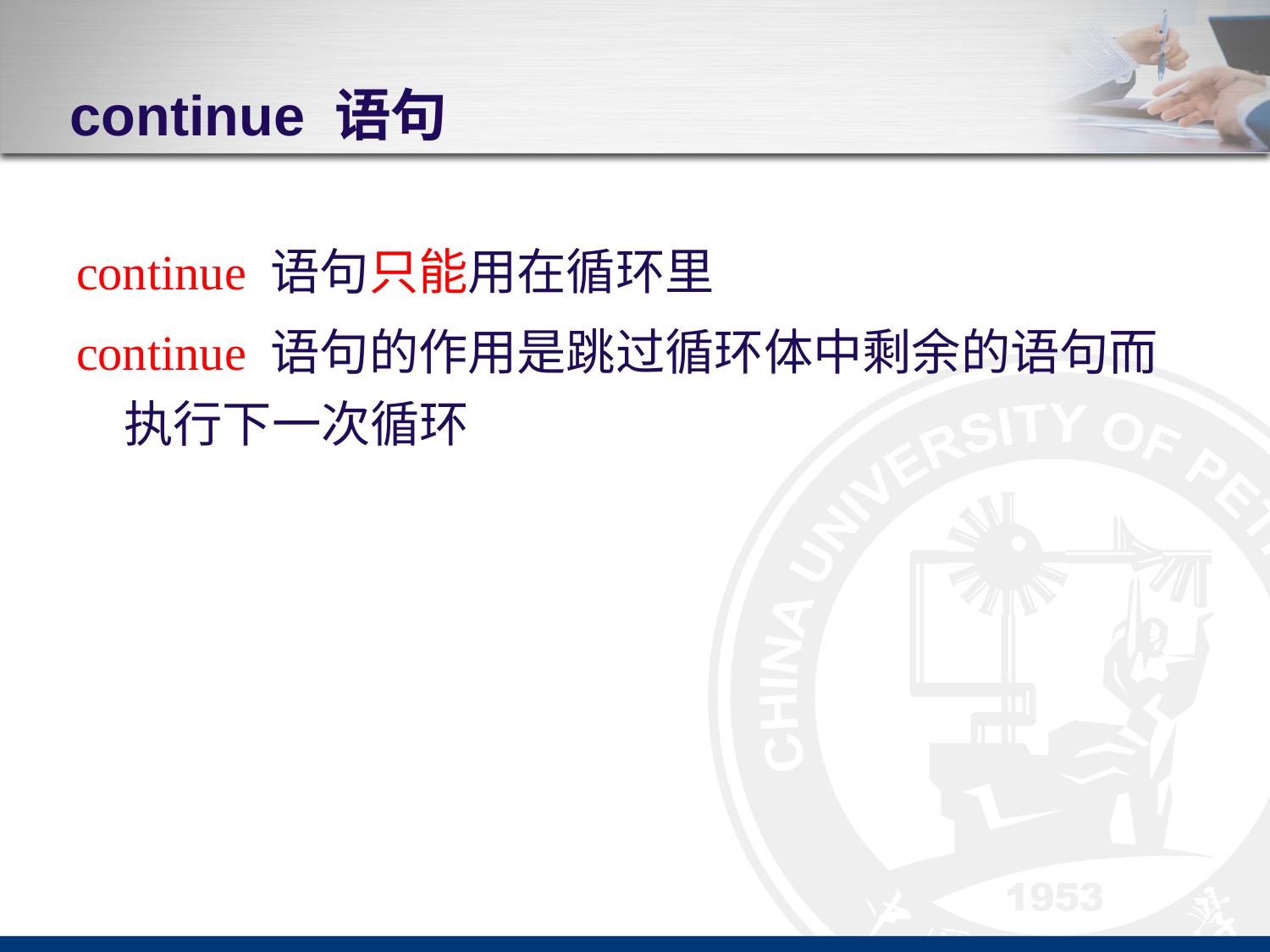

# continue 语句
continue 语句只能用在循环里
continue 语句的作用是跳过循环体中剩余的语句而执行下一次循环